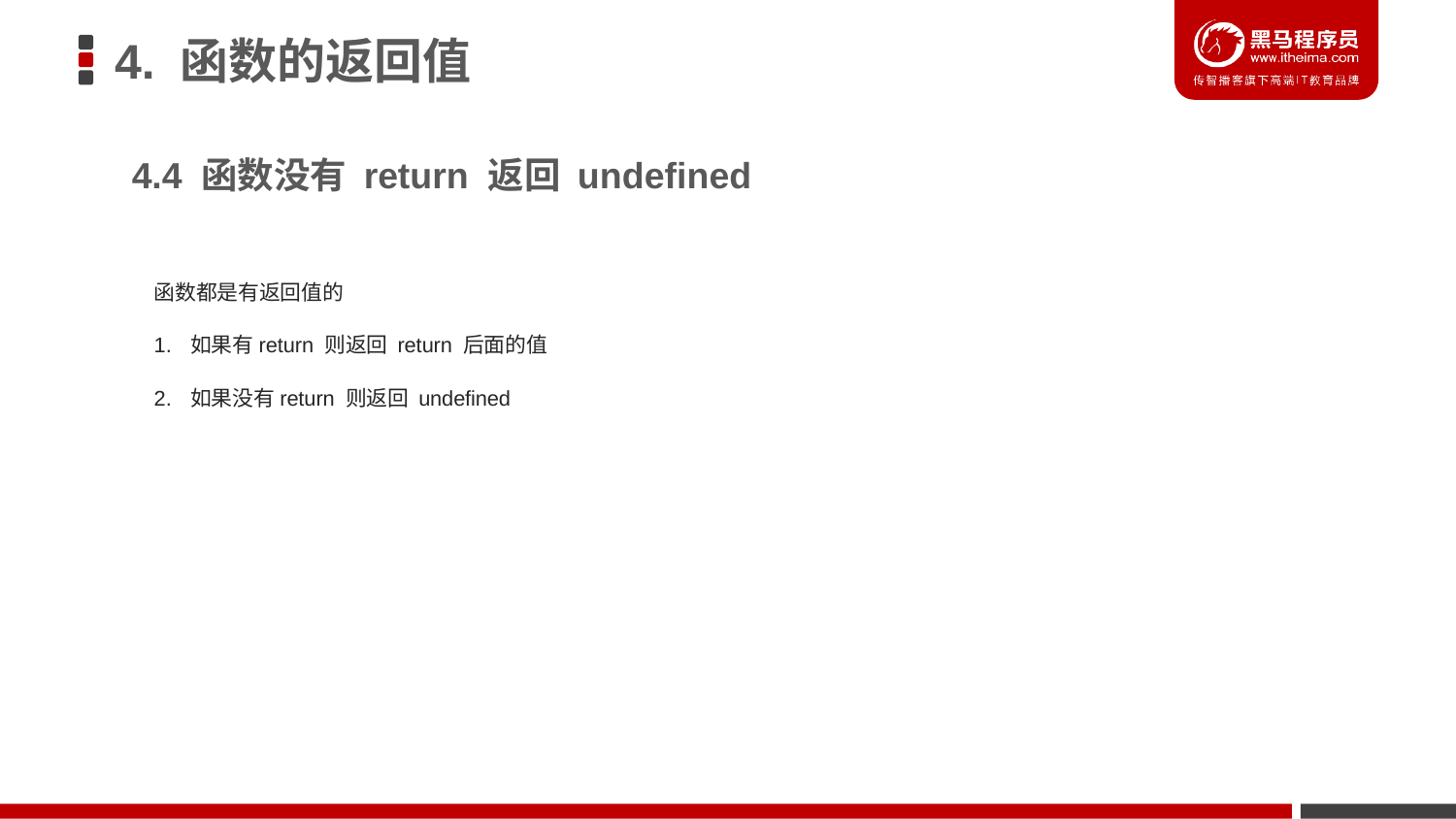

# 4. 函数的返回值
4.4 函数没有 return 返回 undefined
函数都是有返回值的
如果有return 则返回 return 后面的值
如果没有return 则返回 undefined